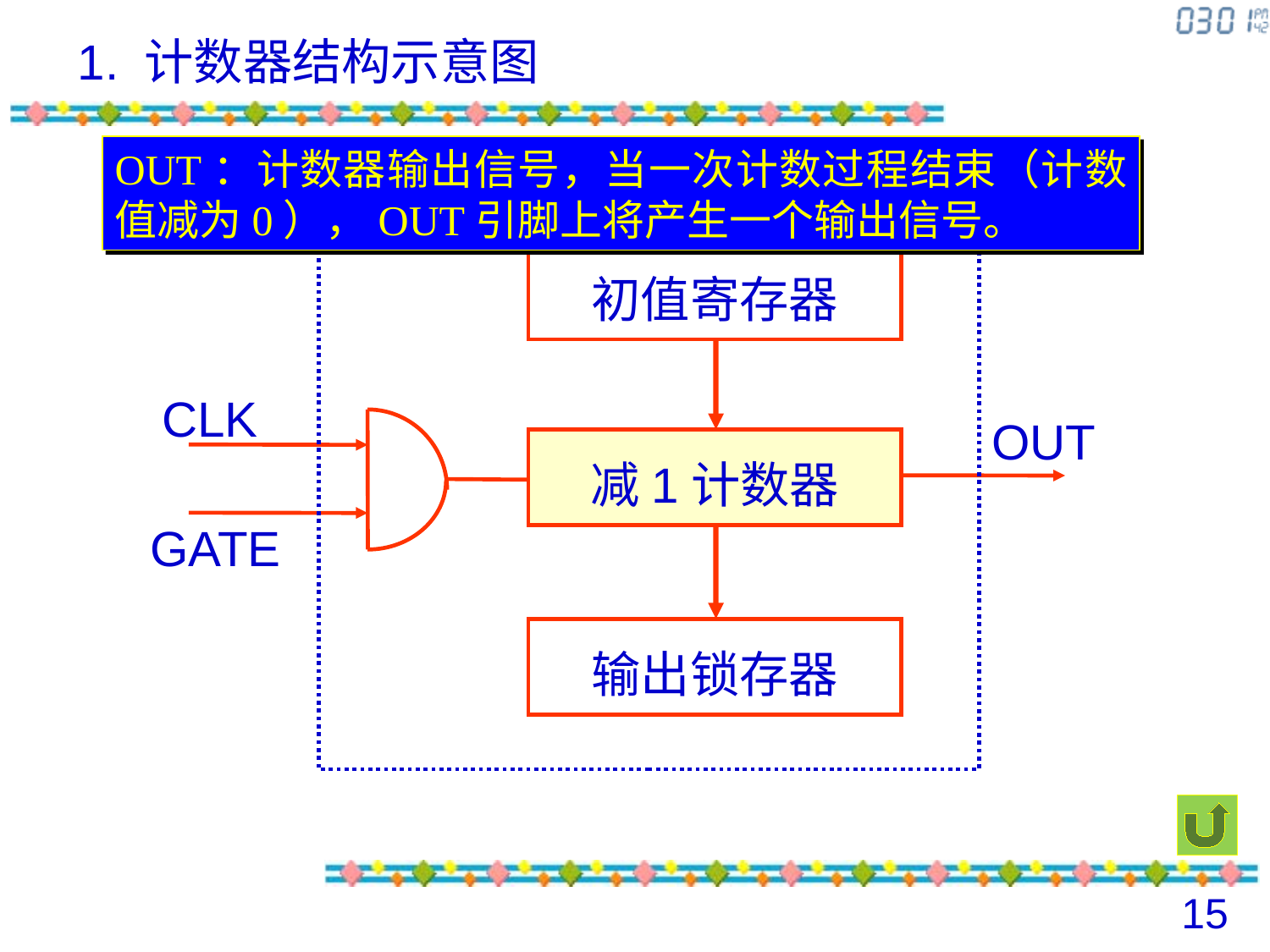

# 1. 计数器结构示意图
OUT：计数器输出信号，当一次计数过程结束（计数值减为0），OUT引脚上将产生一个输出信号。

初值寄存器

CLK
OUT

减1计数器

GATE

输出锁存器